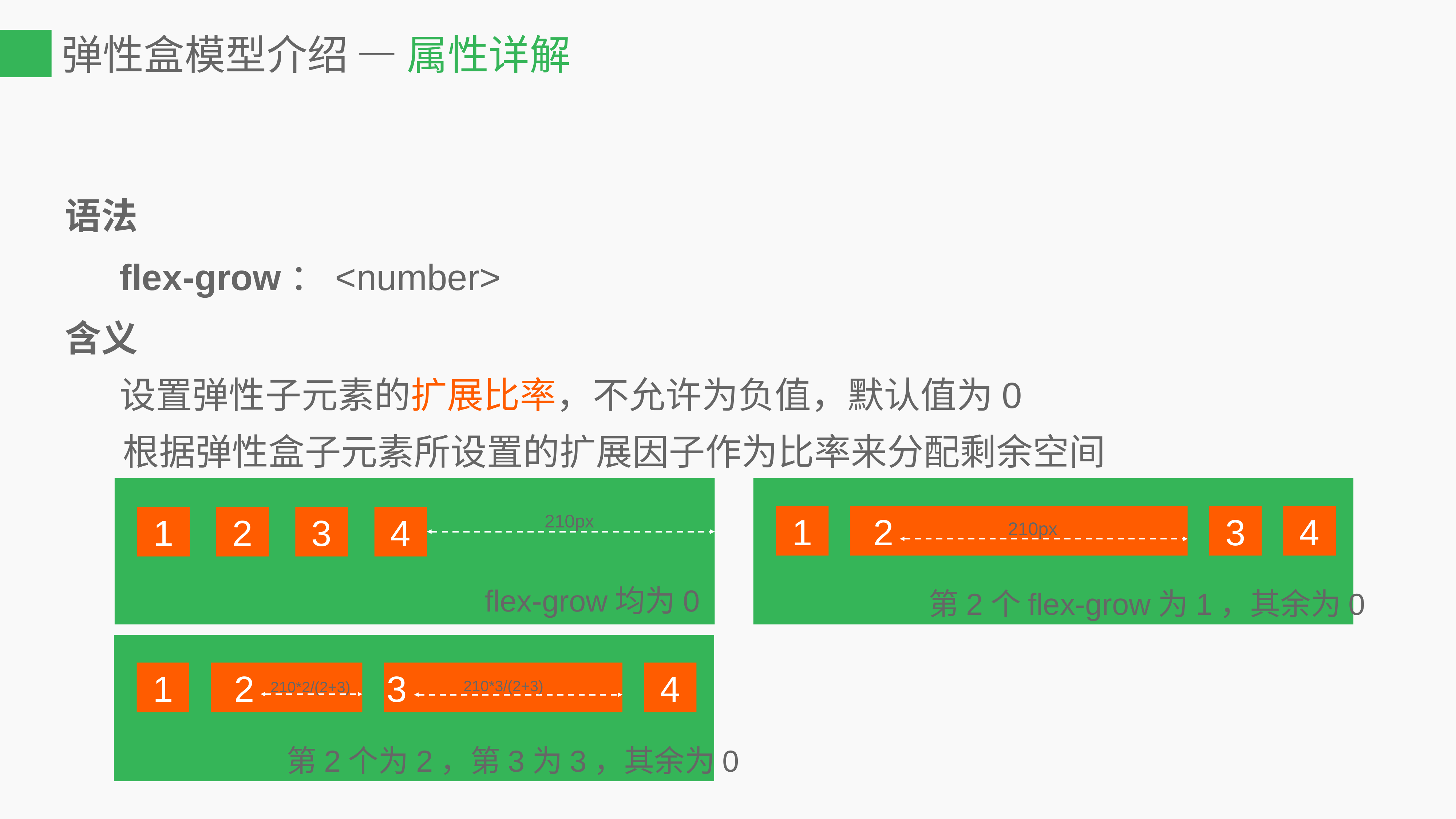

# 弹性盒模型介绍 — 属性详解
语法
	flex-grow：<number>
含义
	设置弹性子元素的扩展比率，不允许为负值，默认值为0
      根据弹性盒子元素所设置的扩展因子作为比率来分配剩余空间

210px
1
2
3
4
flex-grow均为0

1
  2
210px
3
4
第2个flex-grow为1，其余为0

1
  2
3
4
210*2/(2+3)
第2个为2，第3为3，其余为0
210*3/(2+3)